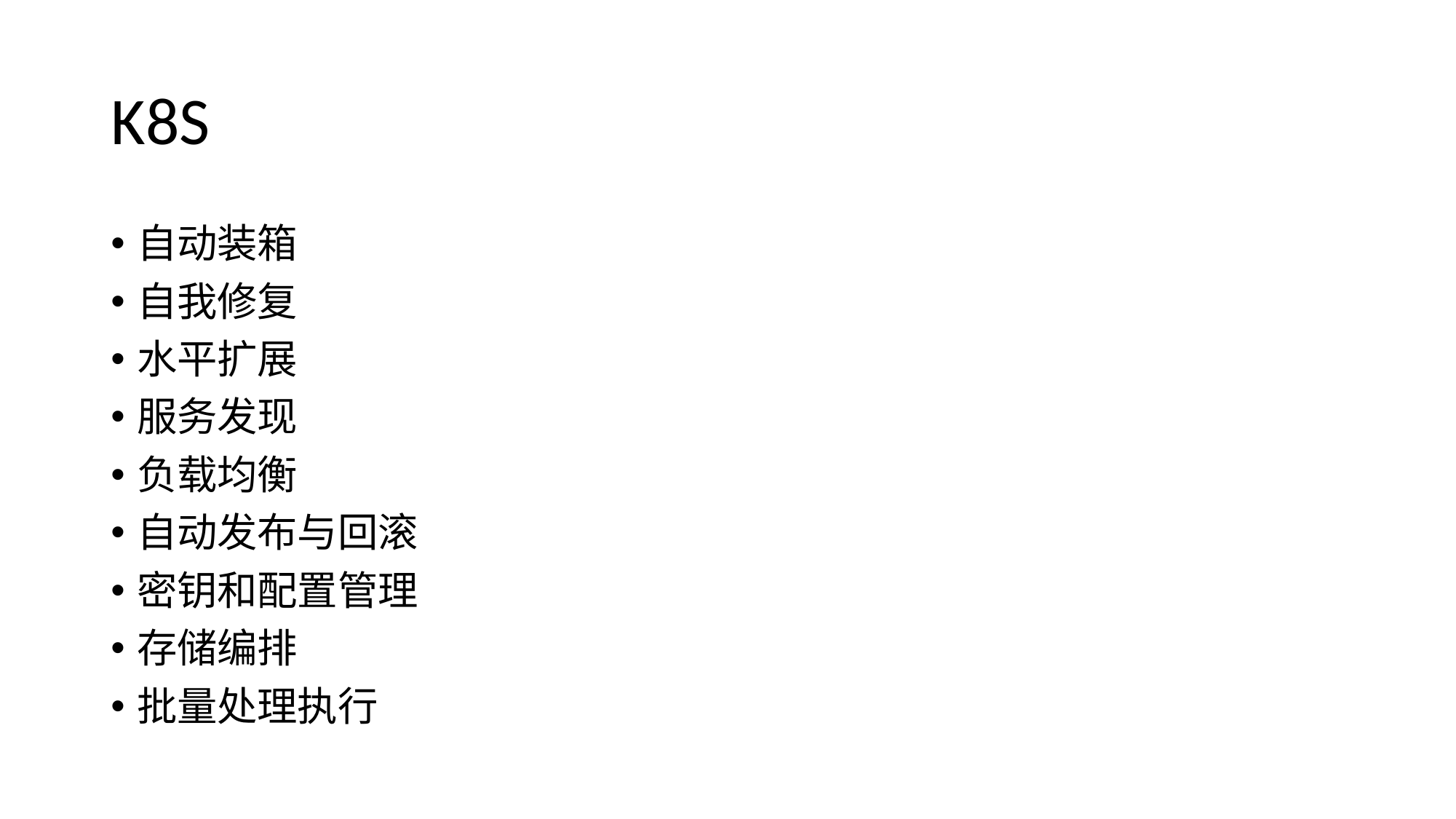

# K8S
自动装箱
自我修复
水平扩展
服务发现
负载均衡
自动发布与回滚
密钥和配置管理
存储编排
批量处理执行